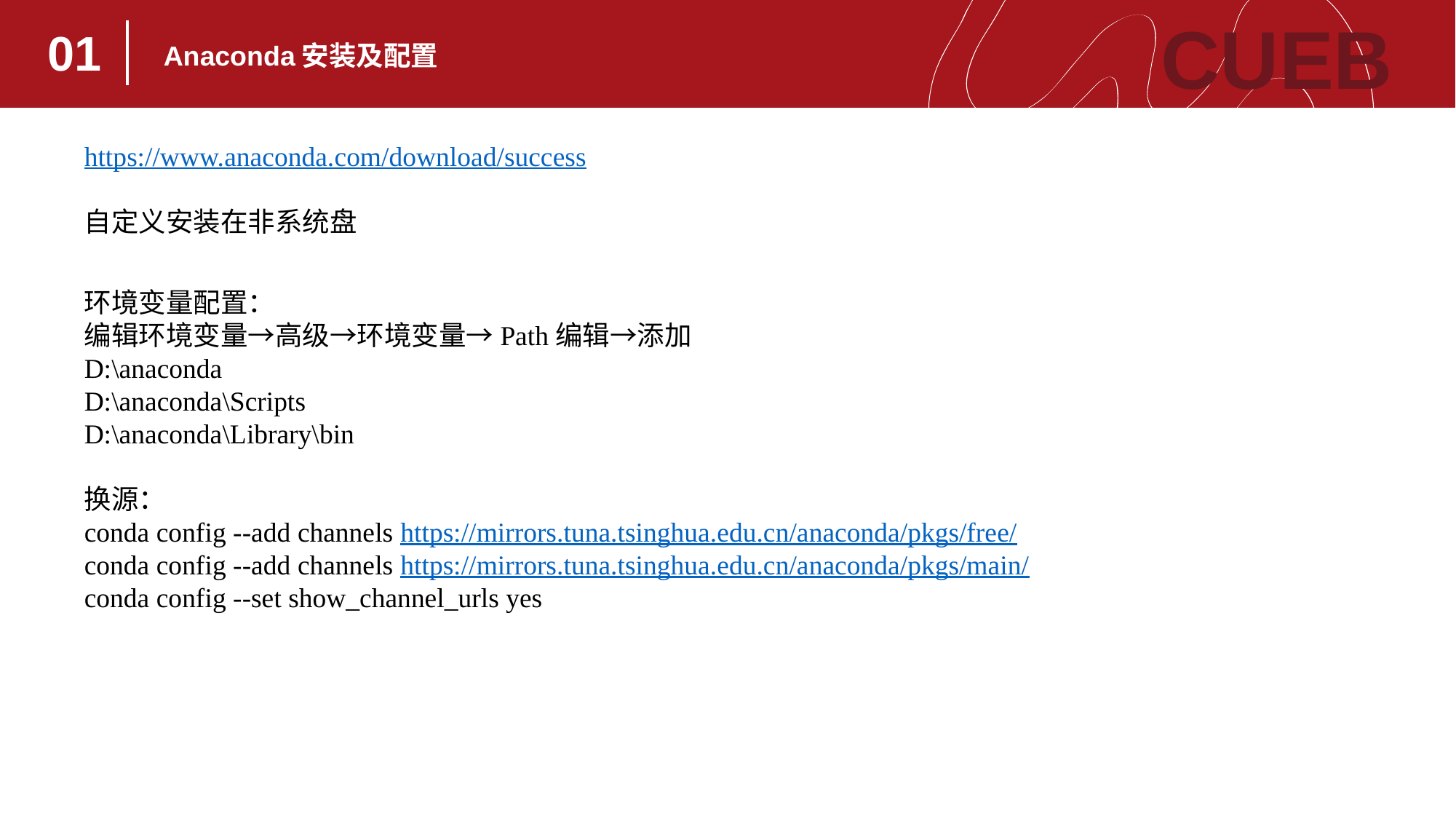

CUEB
01
Anaconda安装及配置
https://www.anaconda.com/download/success

自定义安装在非系统盘
环境变量配置：
编辑环境变量→高级→环境变量→Path编辑→添加
D:\anaconda
D:\anaconda\Scripts
D:\anaconda\Library\bin

换源：
conda config --add channels https://mirrors.tuna.tsinghua.edu.cn/anaconda/pkgs/free/
conda config --add channels https://mirrors.tuna.tsinghua.edu.cn/anaconda/pkgs/main/
conda config --set show_channel_urls yes